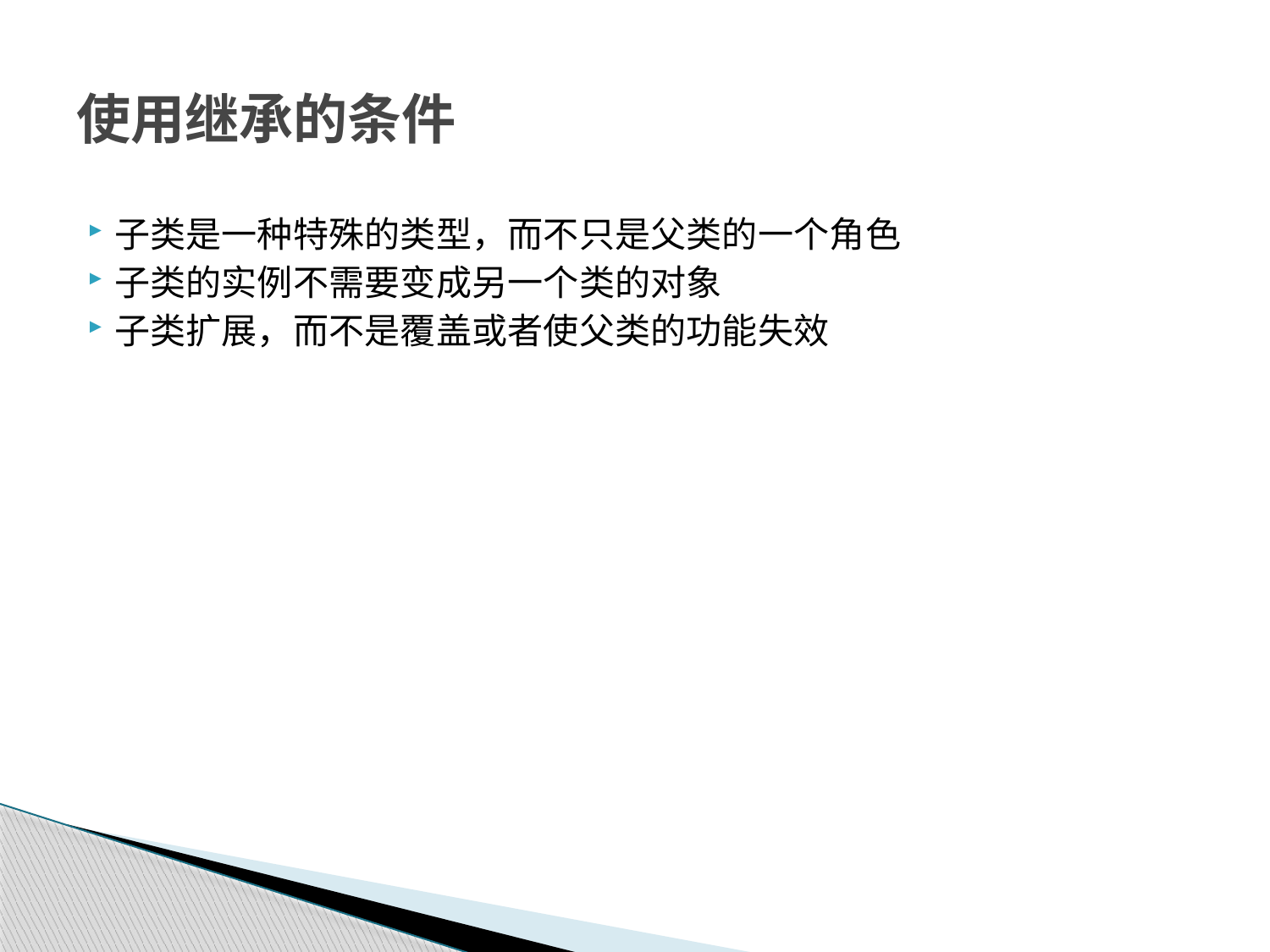

# 使用继承的条件
子类是一种特殊的类型，而不只是父类的一个角色
子类的实例不需要变成另一个类的对象
子类扩展，而不是覆盖或者使父类的功能失效